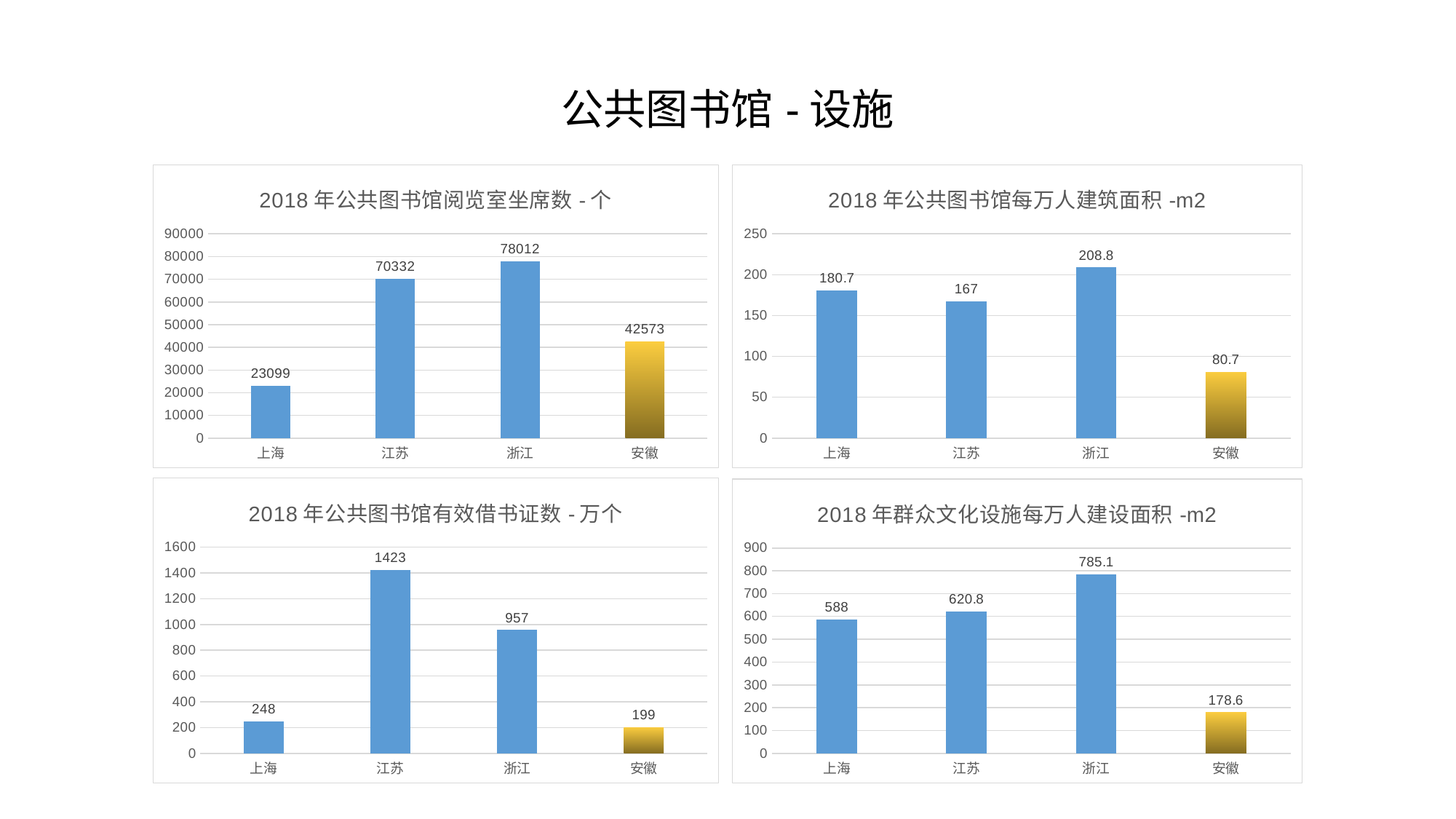

公共图书馆-设施

### Chart:

| Category | 2018年公共图书馆阅览室坐席数-个 |
|---|---|
| 上海 | 23099.0 |
| 江苏 | 70332.0 |
| 浙江 | 78012.0 |
| 安徽 | 42573.0 |

### Chart: 2018年公共图书馆每万人建筑面积-m2

| Category | 2018年公共图书馆每万人建筑面积-平方米 |
|---|---|
| 上海 | 180.7 |
| 江苏 | 167.0 |
| 浙江 | 208.8 |
| 安徽 | 80.7 |

### Chart:

| Category | 2018年公共图书馆有效借书证数-万个 |
|---|---|
| 上海 | 248.0 |
| 江苏 | 1423.0 |
| 浙江 | 957.0 |
| 安徽 | 199.0 |

### Chart: 2018年群众文化设施每万人建设面积-m2

| Category | 2018年每万人群众文化设施建设面积-平方米 |
|---|---|
| 上海 | 588.0 |
| 江苏 | 620.8 |
| 浙江 | 785.1 |
| 安徽 | 178.6 |